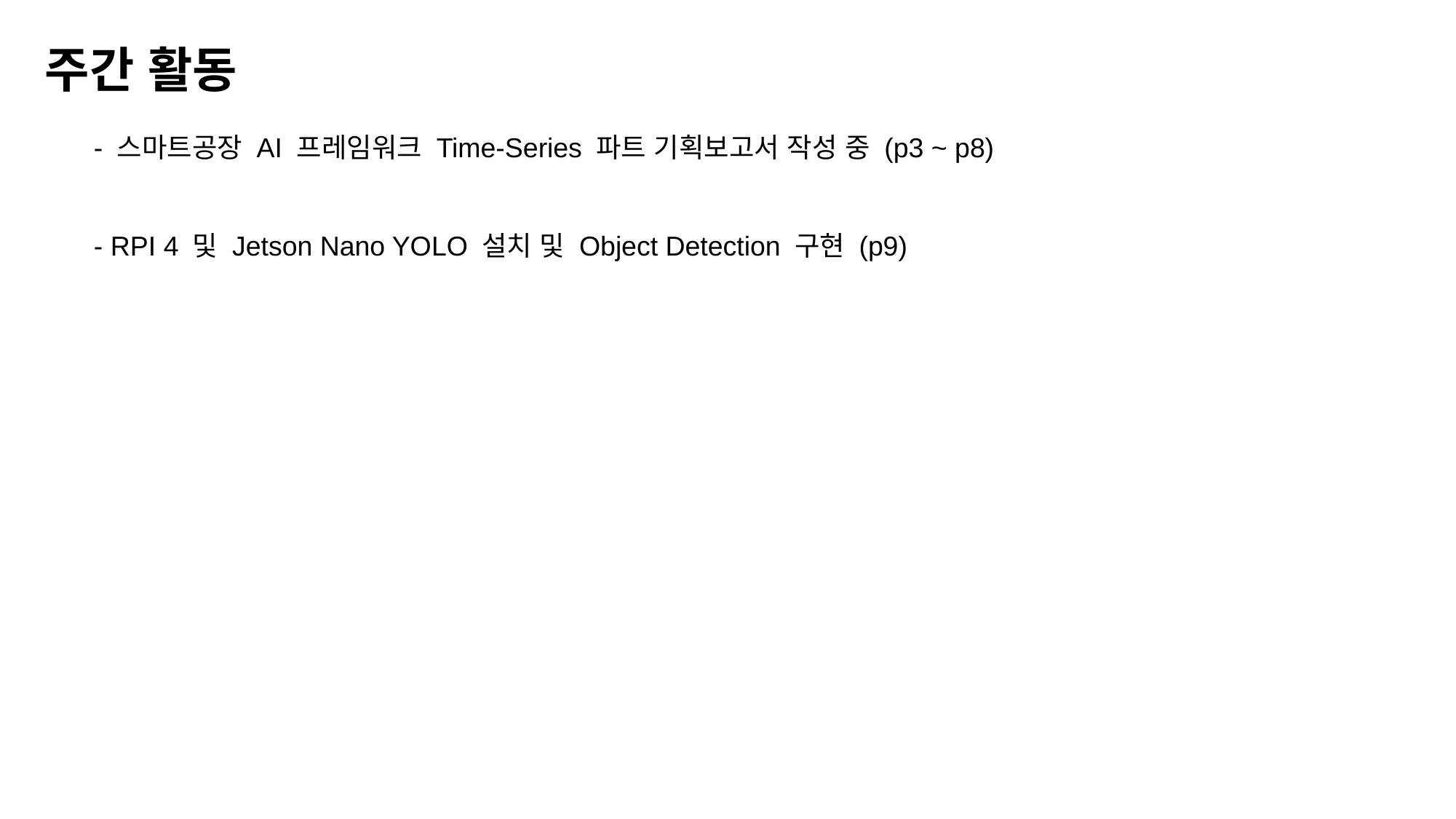

주간 활동
- 스마트공장 AI 프레임워크 Time-Series 파트 기획보고서 작성 중 (p3 ~ p8)

- RPI 4 및 Jetson Nano YOLO 설치 및 Object Detection 구현 (p9)